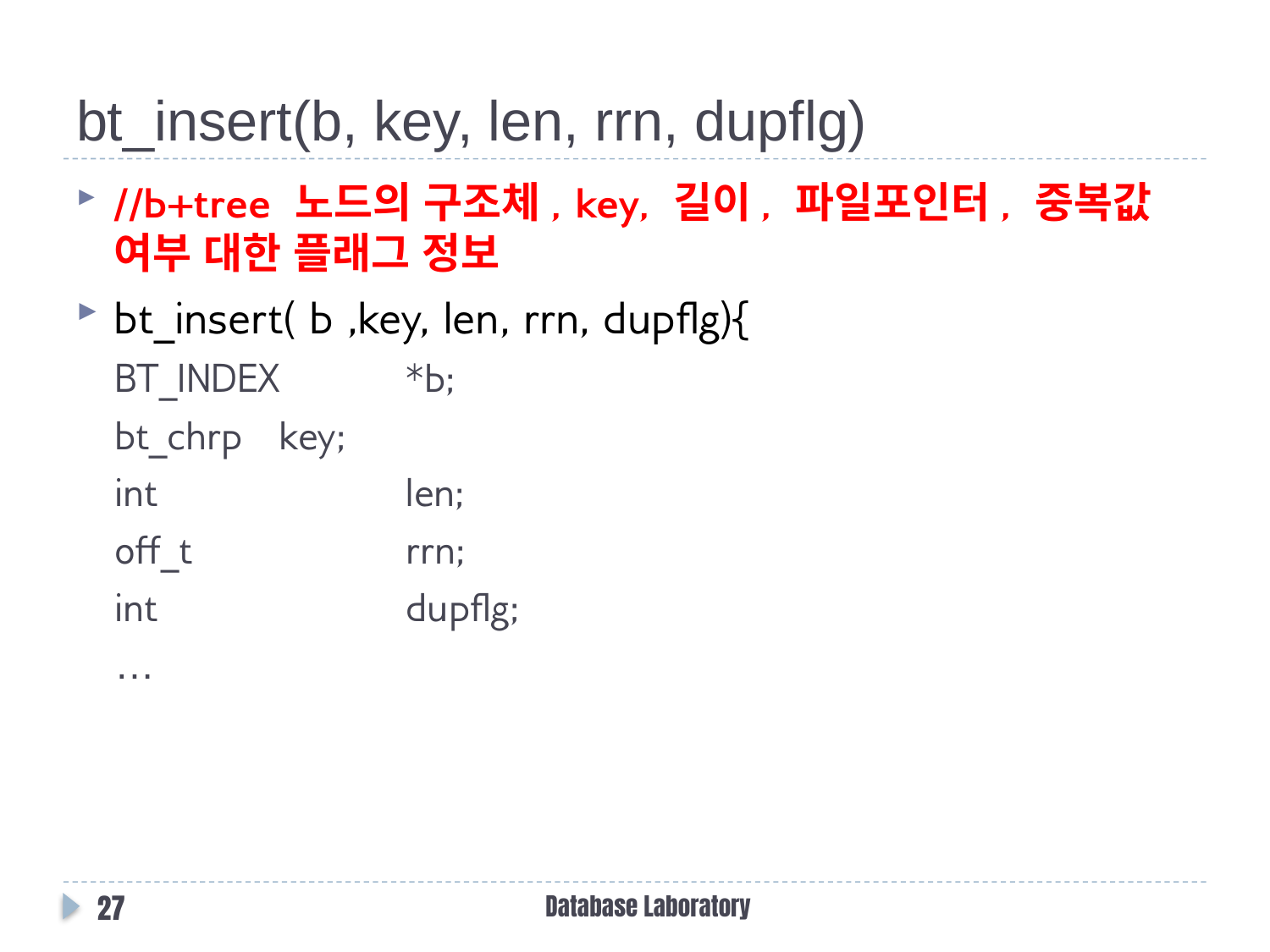

# bt_insert(b, key, len, rrn, dupflg)
//b+tree 노드의 구조체, key, 길이, 파일포인터, 중복값 여부 대한 플래그 정보
bt_insert( b ,key, len, rrn, dupflg){
BT_INDEX	*b;
bt_chrp	key;
int		len;
off_t		rrn;
int		dupflg;
…